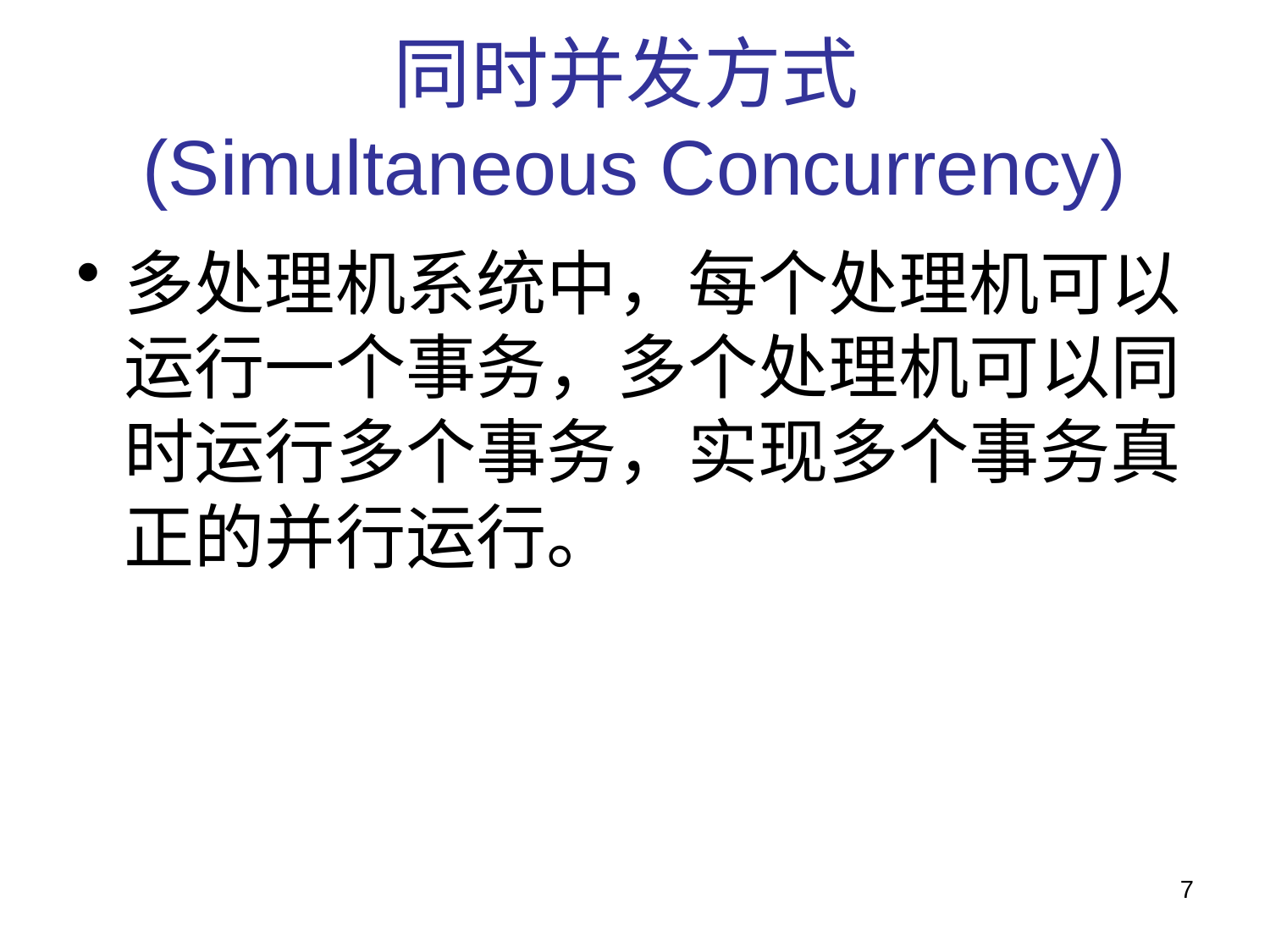

# 同时并发方式 (Simultaneous Concurrency)
多处理机系统中，每个处理机可以运行一个事务，多个处理机可以同时运行多个事务，实现多个事务真正的并行运行。

7